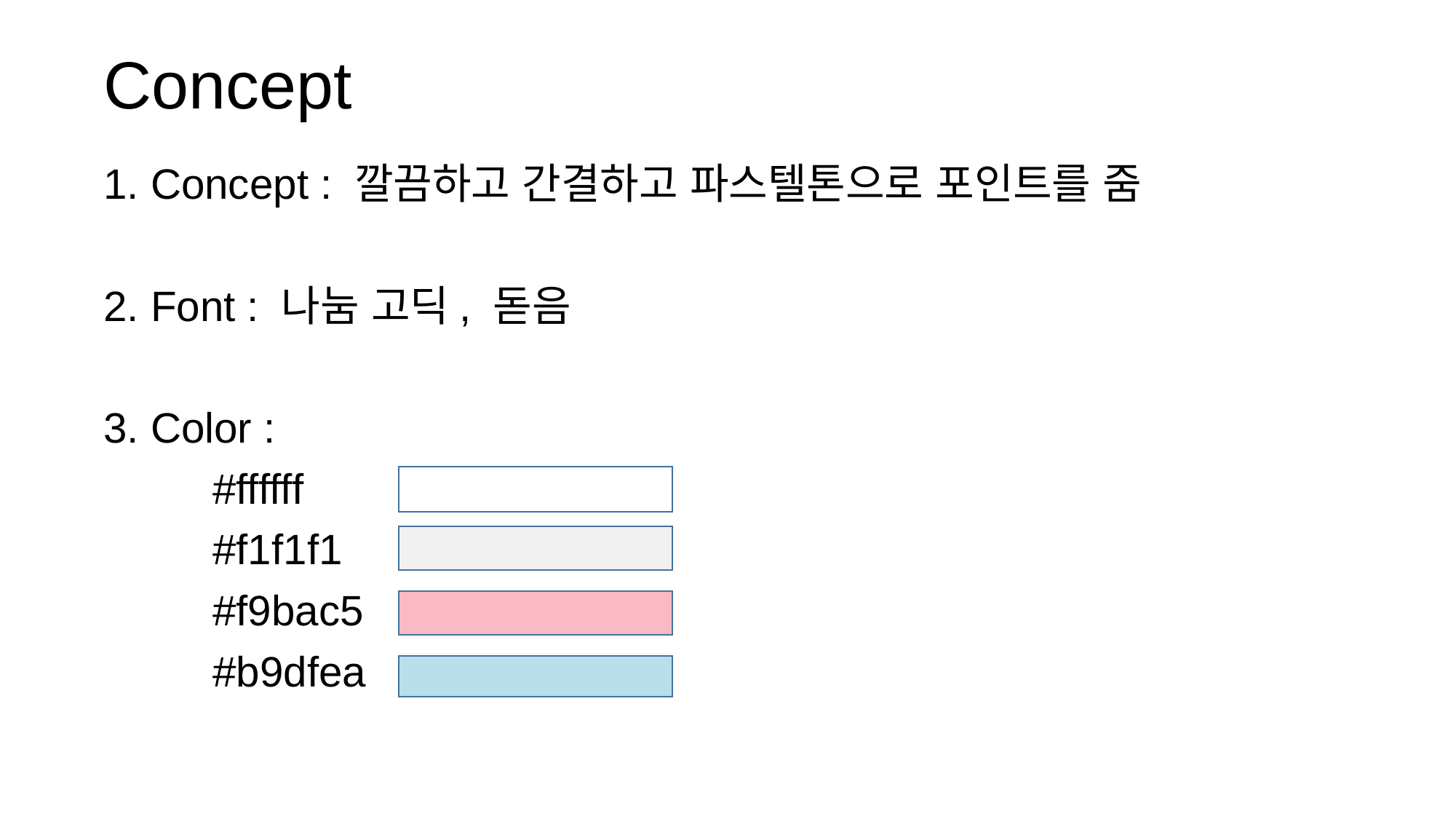

# Concept
1. Concept : 깔끔하고 간결하고 파스텔톤으로 포인트를 줌

2. Font : 나눔 고딕, 돋음

3. Color :
	#ffffff
	#f1f1f1
	#f9bac5
	#b9dfea